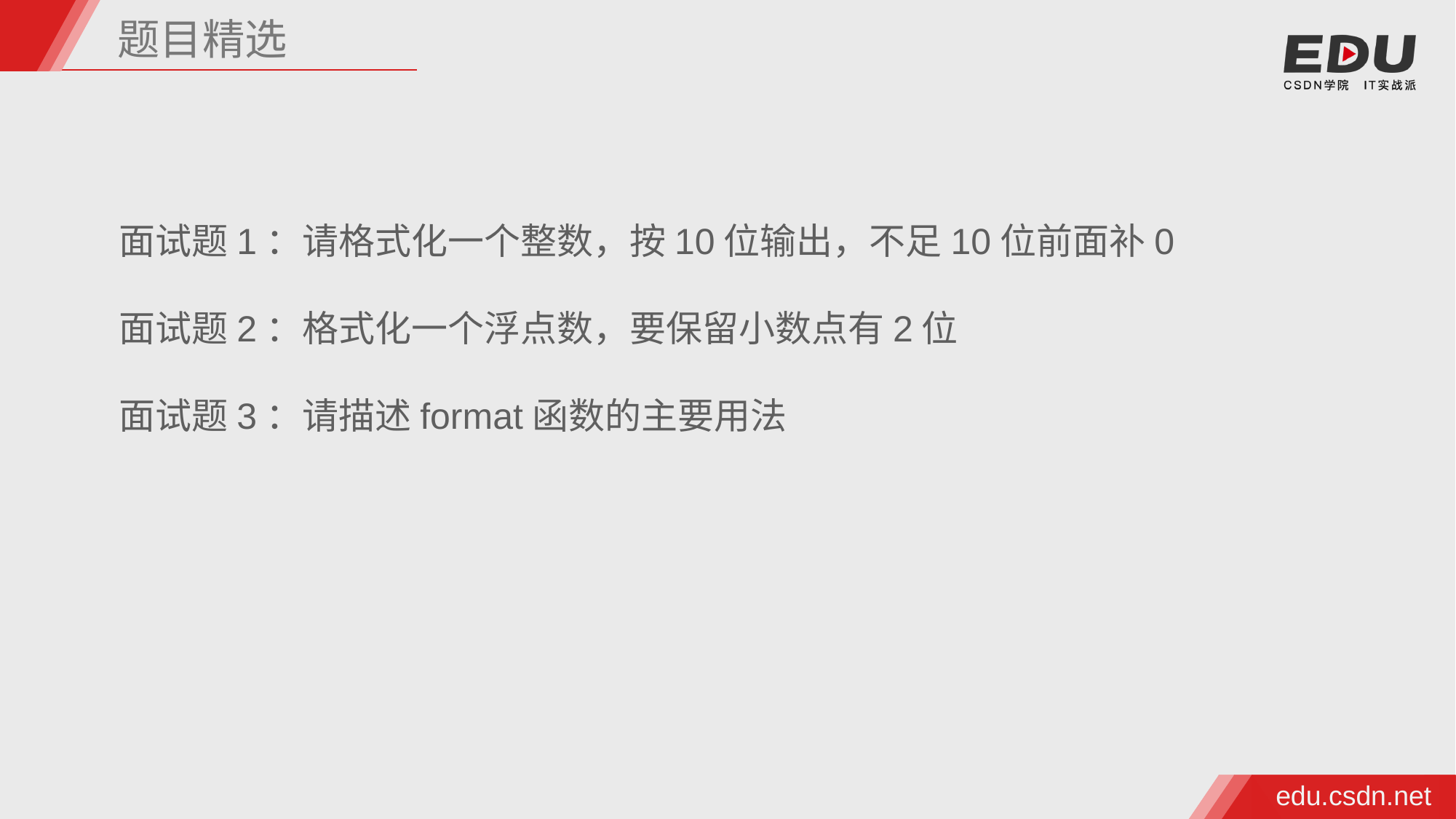

题目精选
面试题1：请格式化一个整数，按10位输出，不足10位前面补0
面试题2：格式化一个浮点数，要保留小数点有2位
面试题3：请描述format函数的主要用法
edu.csdn.net